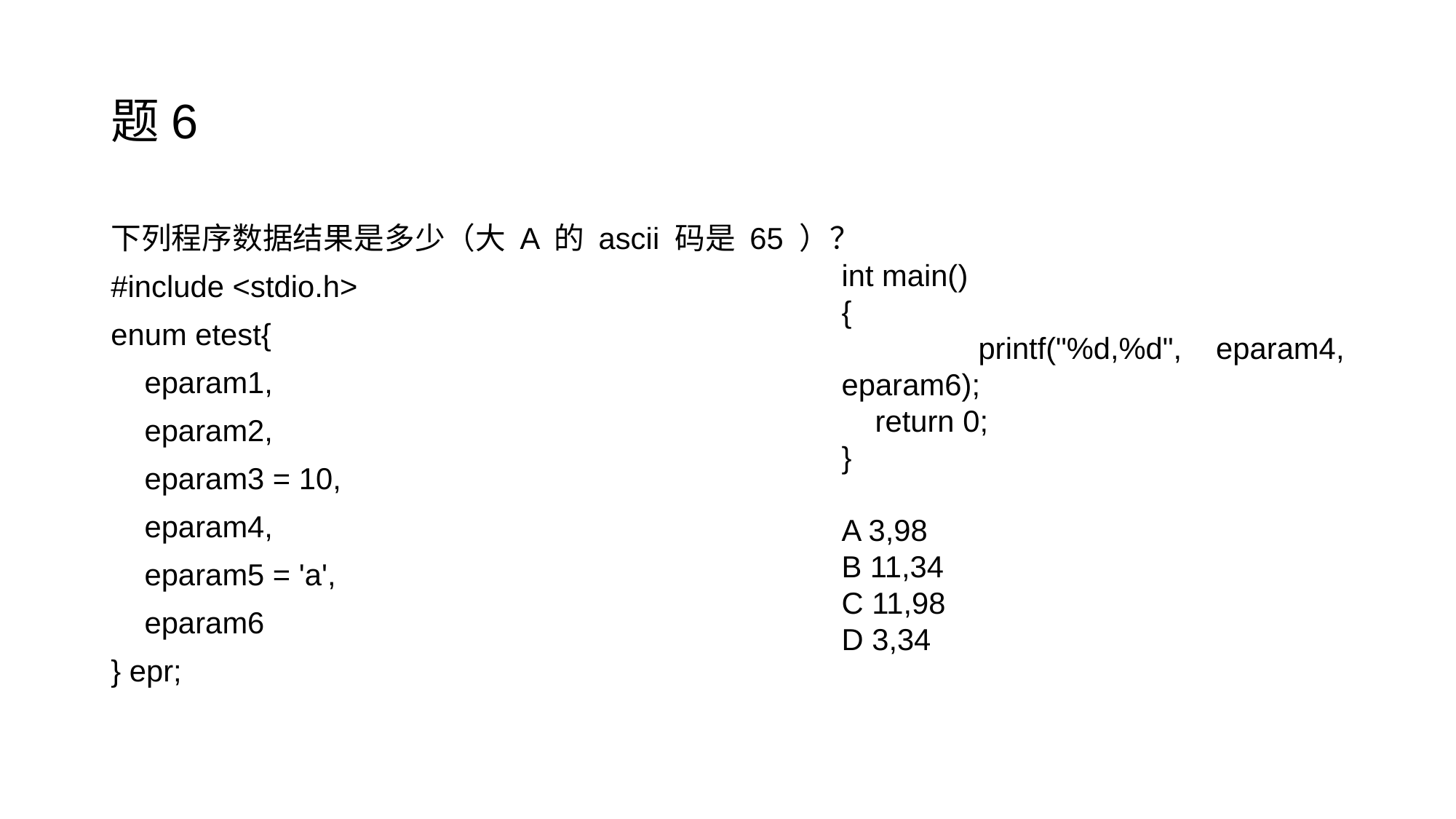

# 题6
下列程序数据结果是多少（大 A 的 ascii 码是 65 ）？
#include <stdio.h>
enum etest{
    eparam1,
    eparam2,
    eparam3 = 10,
    eparam4,
    eparam5 = 'a',
    eparam6
} epr;
int main()
{
    printf("%d,%d", eparam4, eparam6);
    return 0;
}

A 3,98
B 11,34
C 11,98
D 3,34